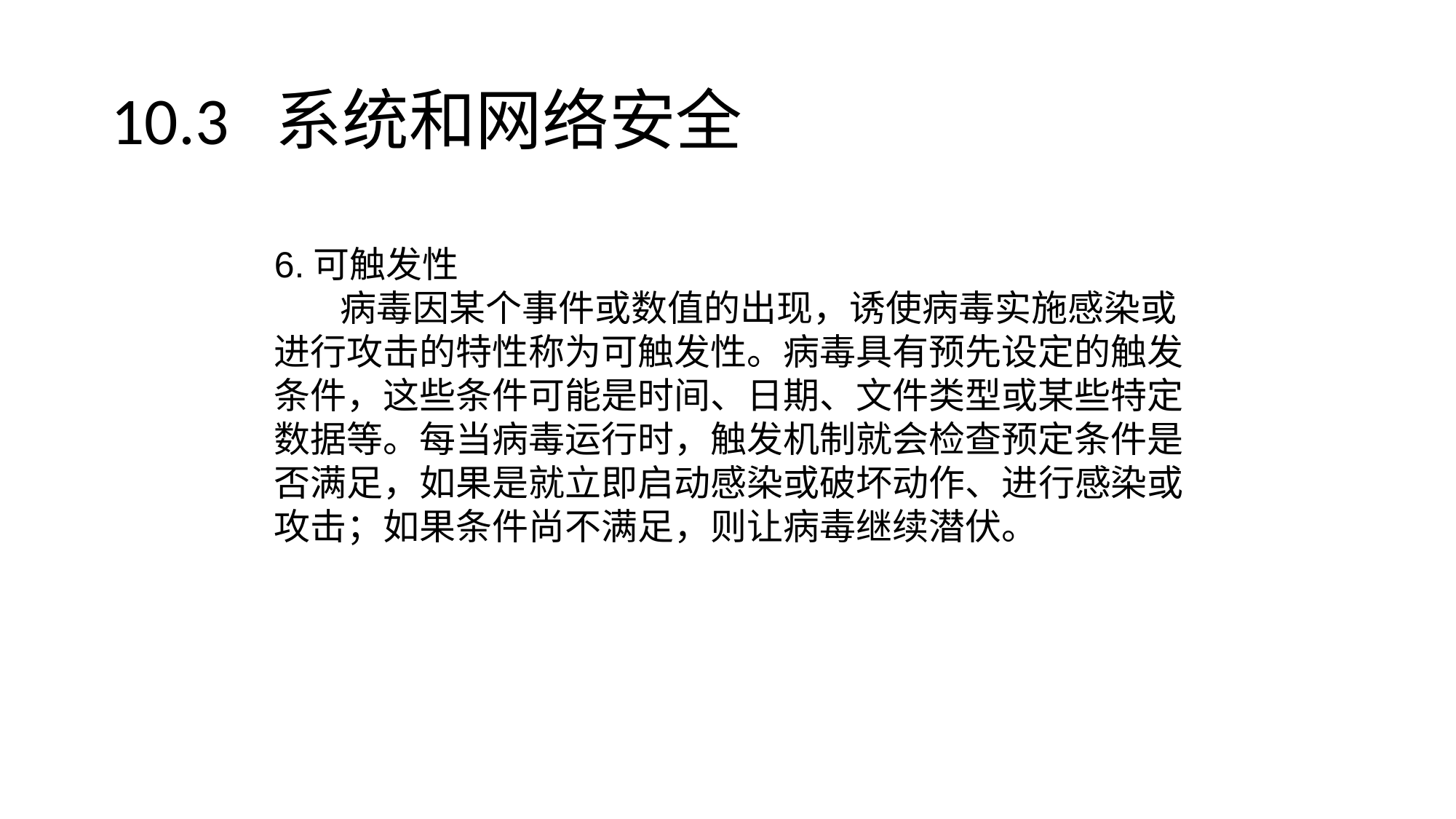

10.3  系统和网络安全
6.可触发性
       病毒因某个事件或数值的出现，诱使病毒实施感染或进行攻击的特性称为可触发性。病毒具有预先设定的触发条件，这些条件可能是时间、日期、文件类型或某些特定数据等。每当病毒运行时，触发机制就会检查预定条件是否满足，如果是就立即启动感染或破坏动作、进行感染或攻击；如果条件尚不满足，则让病毒继续潜伏。
8